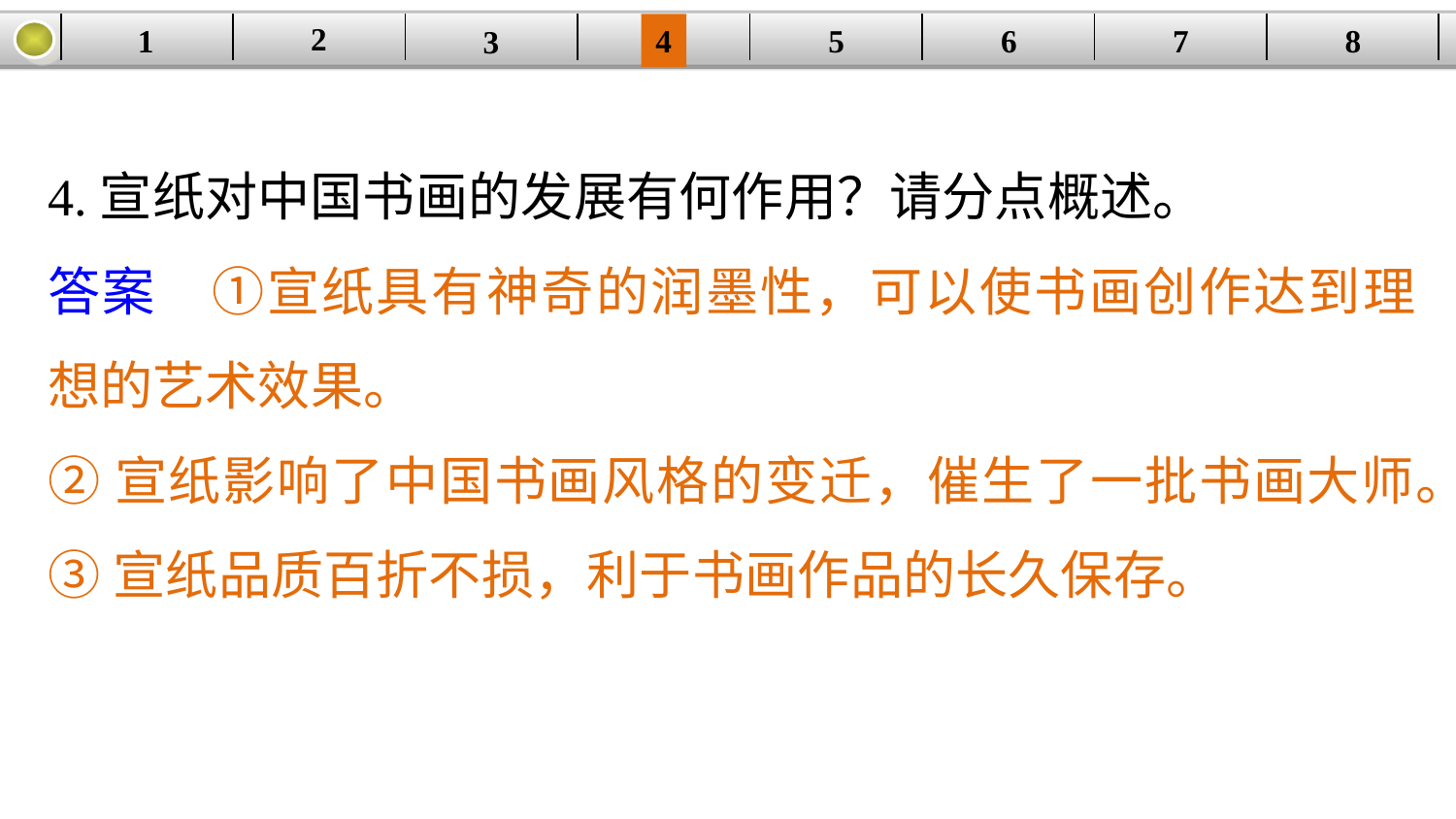

2
1
8
7
6
|  |  |  |  |  |  |  |  |
| --- | --- | --- | --- | --- | --- | --- | --- |
5
4
3

4.宣纸对中国书画的发展有何作用？请分点概述。
答案　①宣纸具有神奇的润墨性，可以使书画创作达到理想的艺术效果。
②宣纸影响了中国书画风格的变迁，催生了一批书画大师。
③宣纸品质百折不损，利于书画作品的长久保存。